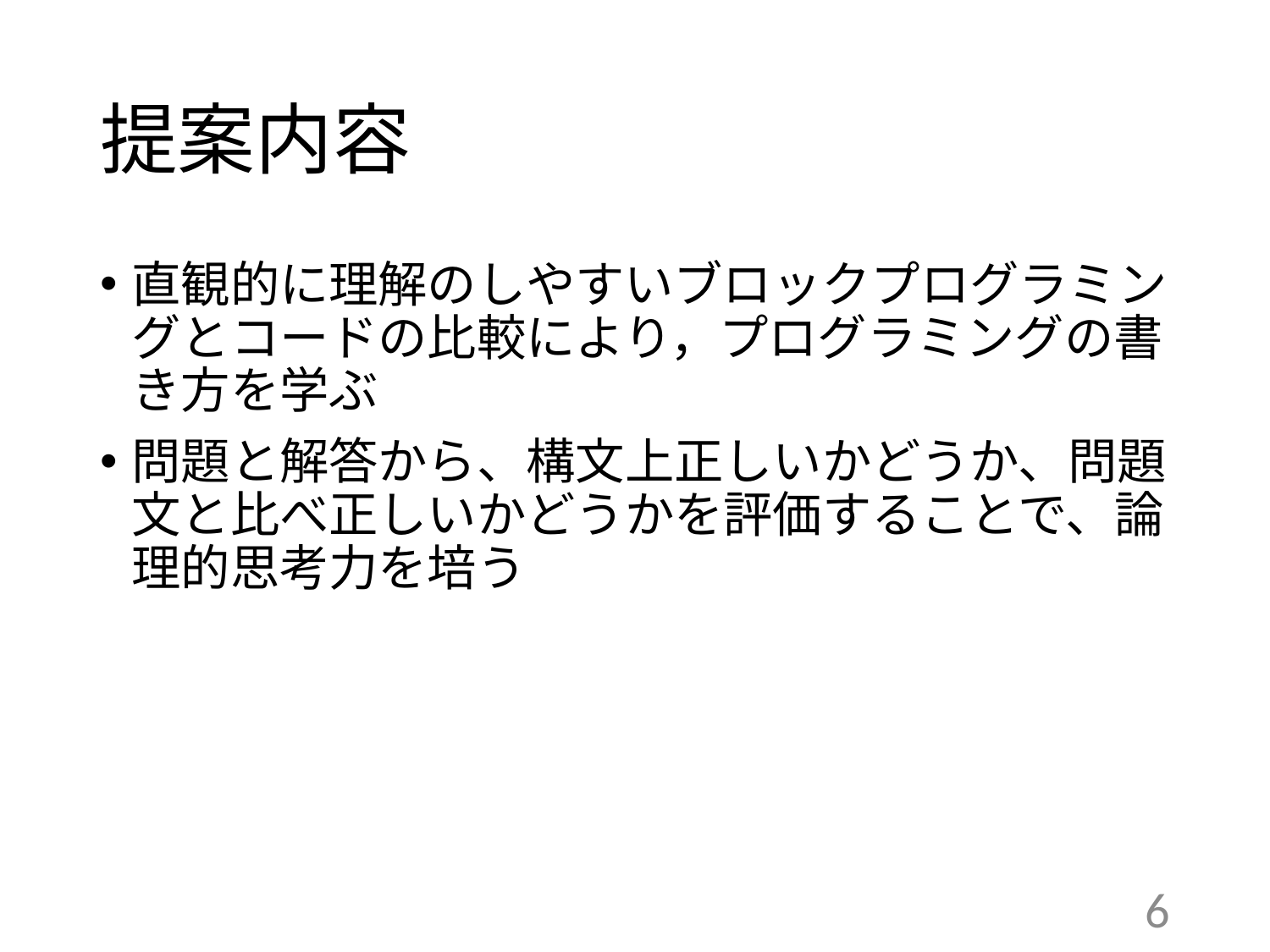

# 提案内容
直観的に理解のしやすいブロックプログラミングとコードの比較により，プログラミングの書き方を学ぶ
問題と解答から、構文上正しいかどうか、問題文と比べ正しいかどうかを評価することで、論理的思考力を培う

6